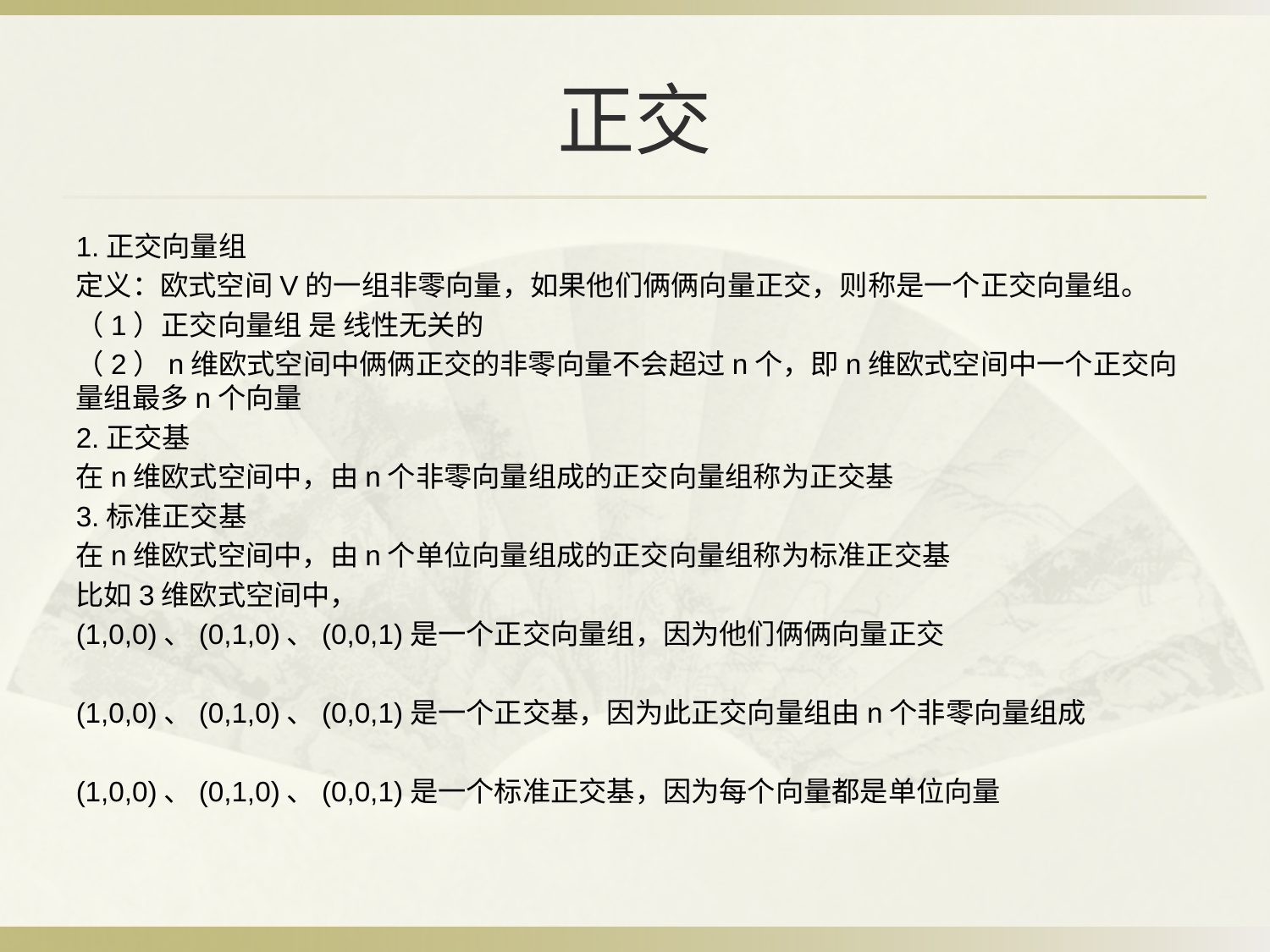

# 正交
1.正交向量组
定义：欧式空间V的一组非零向量，如果他们俩俩向量正交，则称是一个正交向量组。
（1）正交向量组 是 线性无关的
（2）n维欧式空间中俩俩正交的非零向量不会超过n个，即n维欧式空间中一个正交向量组最多n个向量
2.正交基
在n维欧式空间中，由n个非零向量组成的正交向量组称为正交基
3.标准正交基
在n维欧式空间中，由n个单位向量组成的正交向量组称为标准正交基
比如3维欧式空间中，
(1,0,0)、(0,1,0)、(0,0,1)是一个正交向量组，因为他们俩俩向量正交

(1,0,0)、(0,1,0)、(0,0,1)是一个正交基，因为此正交向量组由n个非零向量组成

(1,0,0)、(0,1,0)、(0,0,1)是一个标准正交基，因为每个向量都是单位向量